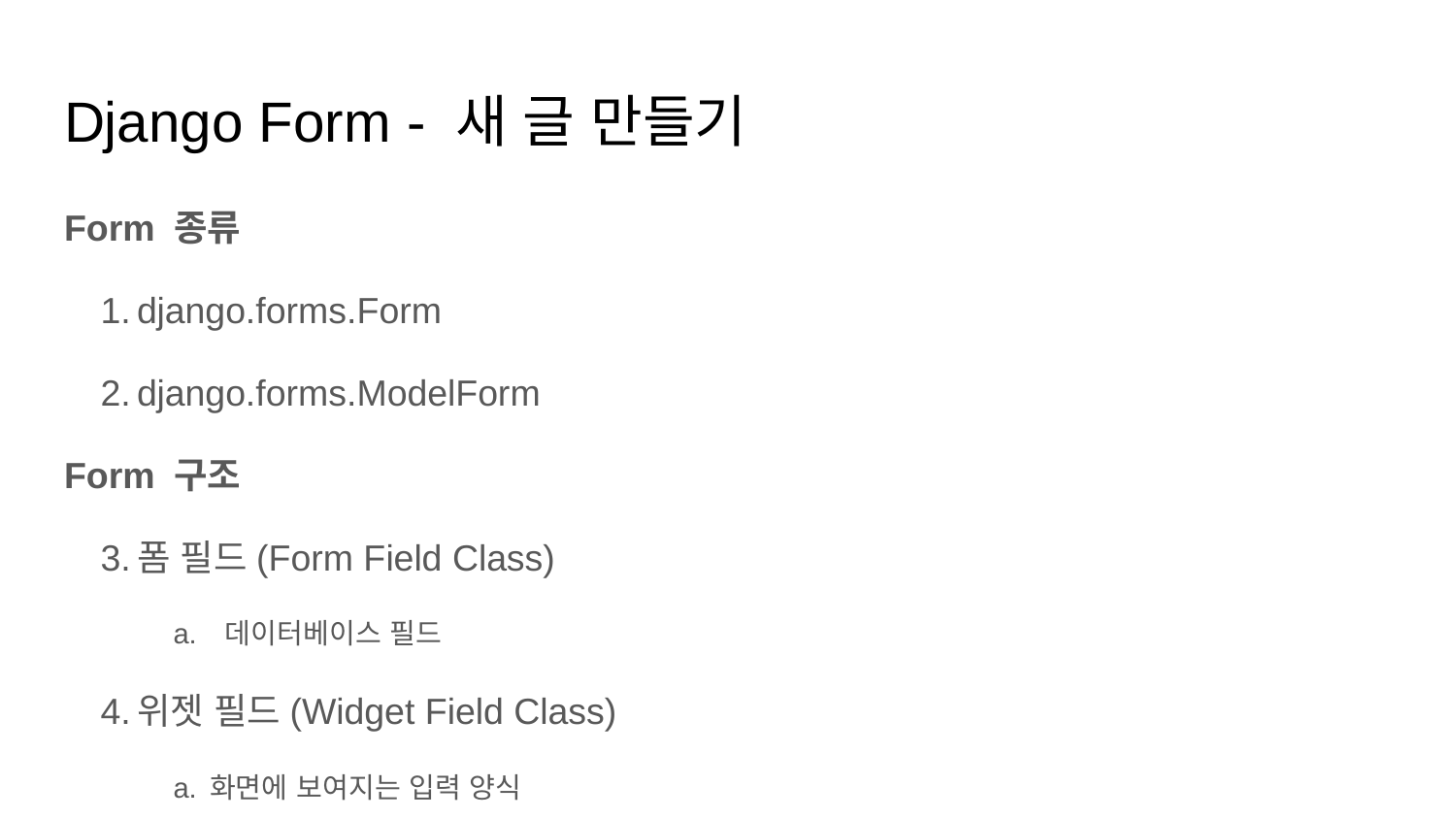

# Django Form - 새 글 만들기
Form 종류
django.forms.Form
django.forms.ModelForm
Form 구조
폼 필드(Form Field Class)
 데이터베이스 필드
위젯 필드(Widget Field Class)
화면에 보여지는 입력 양식